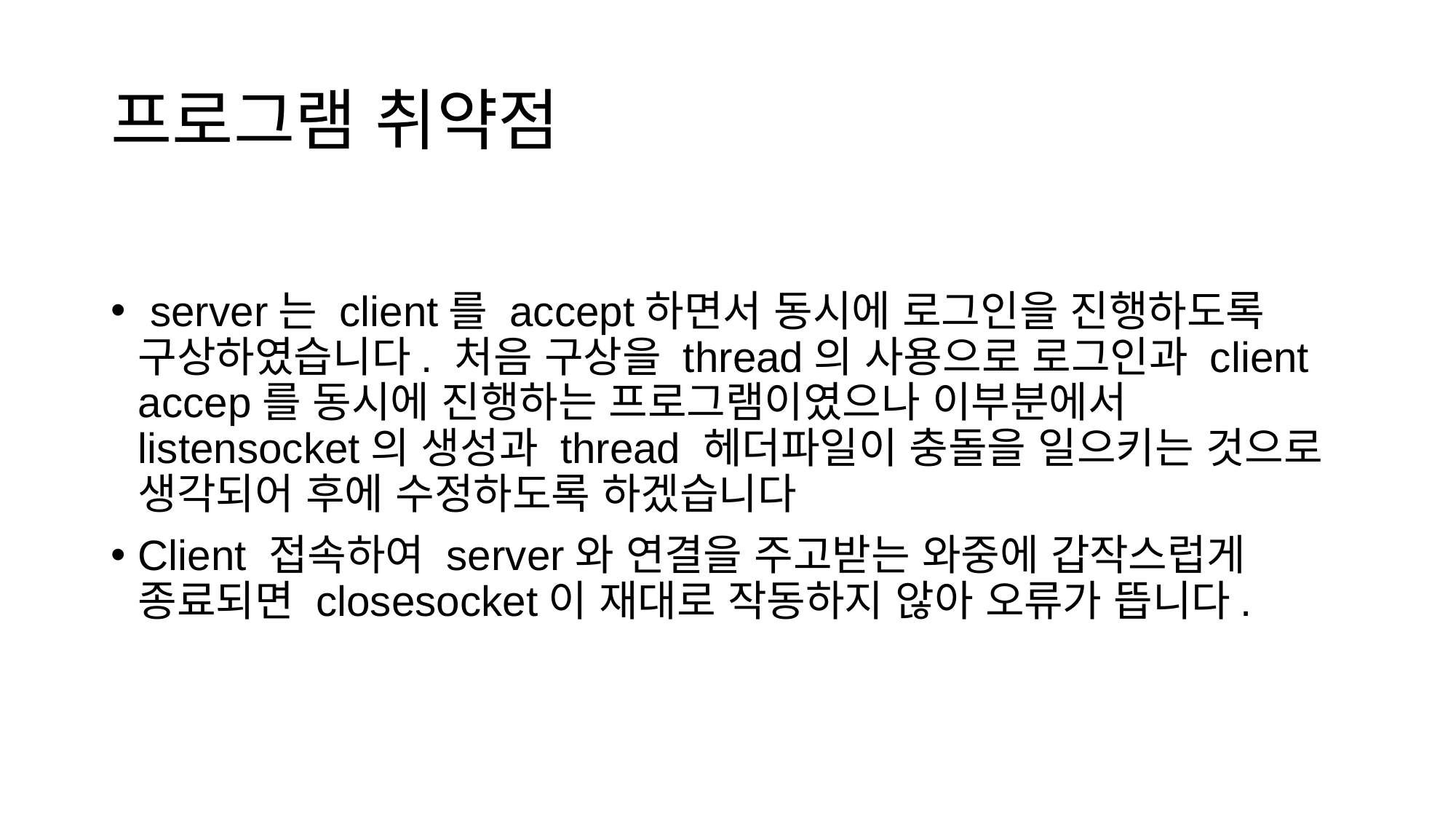

# 프로그램 취약점

 server는 client를 accept하면서 동시에 로그인을 진행하도록 구상하였습니다. 처음 구상을 thread의 사용으로 로그인과 client accep를 동시에 진행하는 프로그램이였으나 이부분에서 listensocket의 생성과 thread 헤더파일이 충돌을 일으키는 것으로 생각되어 후에 수정하도록 하겠습니다
Client 접속하여 server와 연결을 주고받는 와중에 갑작스럽게 종료되면 closesocket이 재대로 작동하지 않아 오류가 뜹니다.